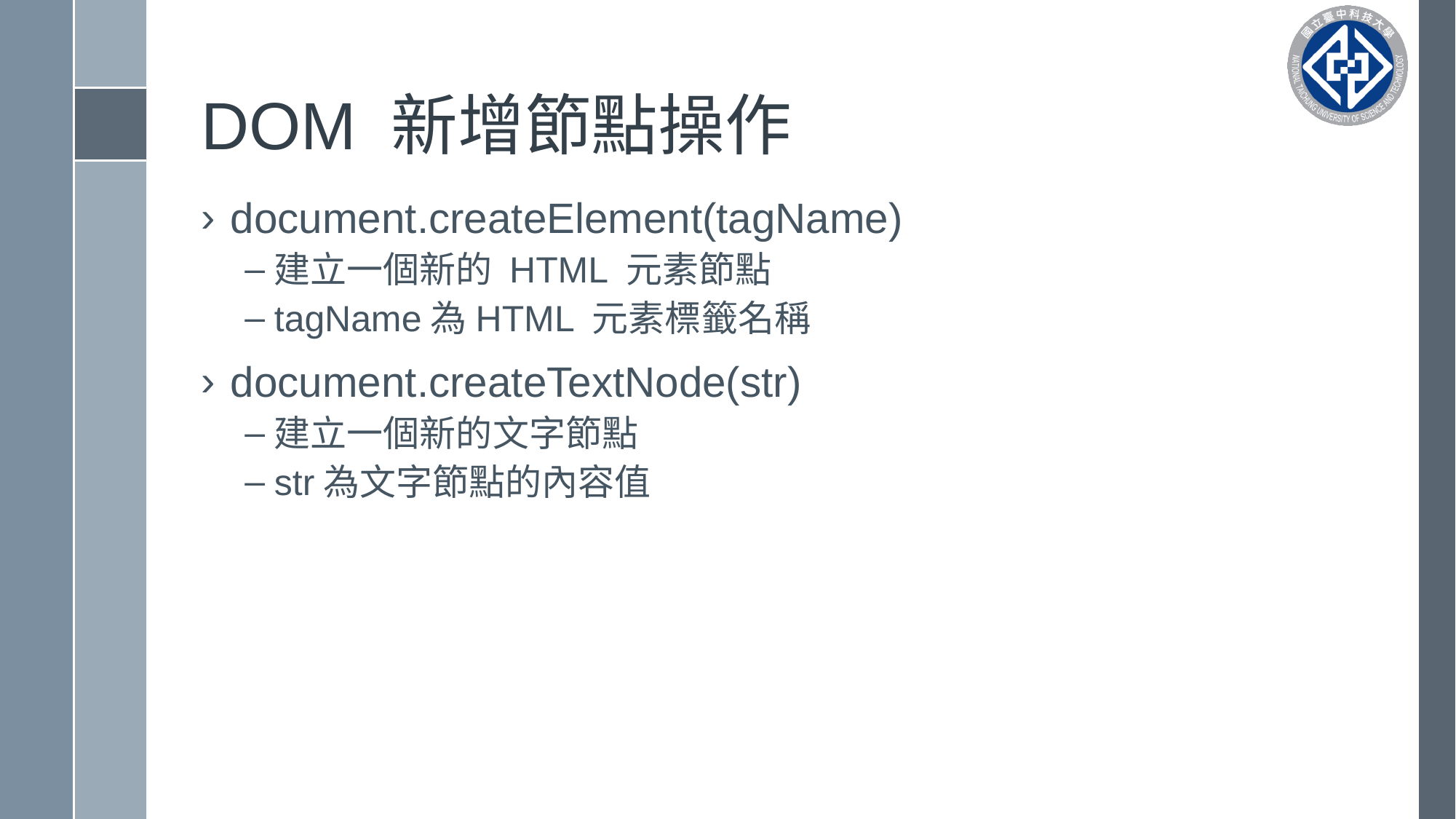

# DOM 新增節點操作
document.createElement(tagName)
建立一個新的 HTML 元素節點
tagName為HTML 元素標籤名稱
document.createTextNode(str)
建立一個新的文字節點
str為文字節點的內容值